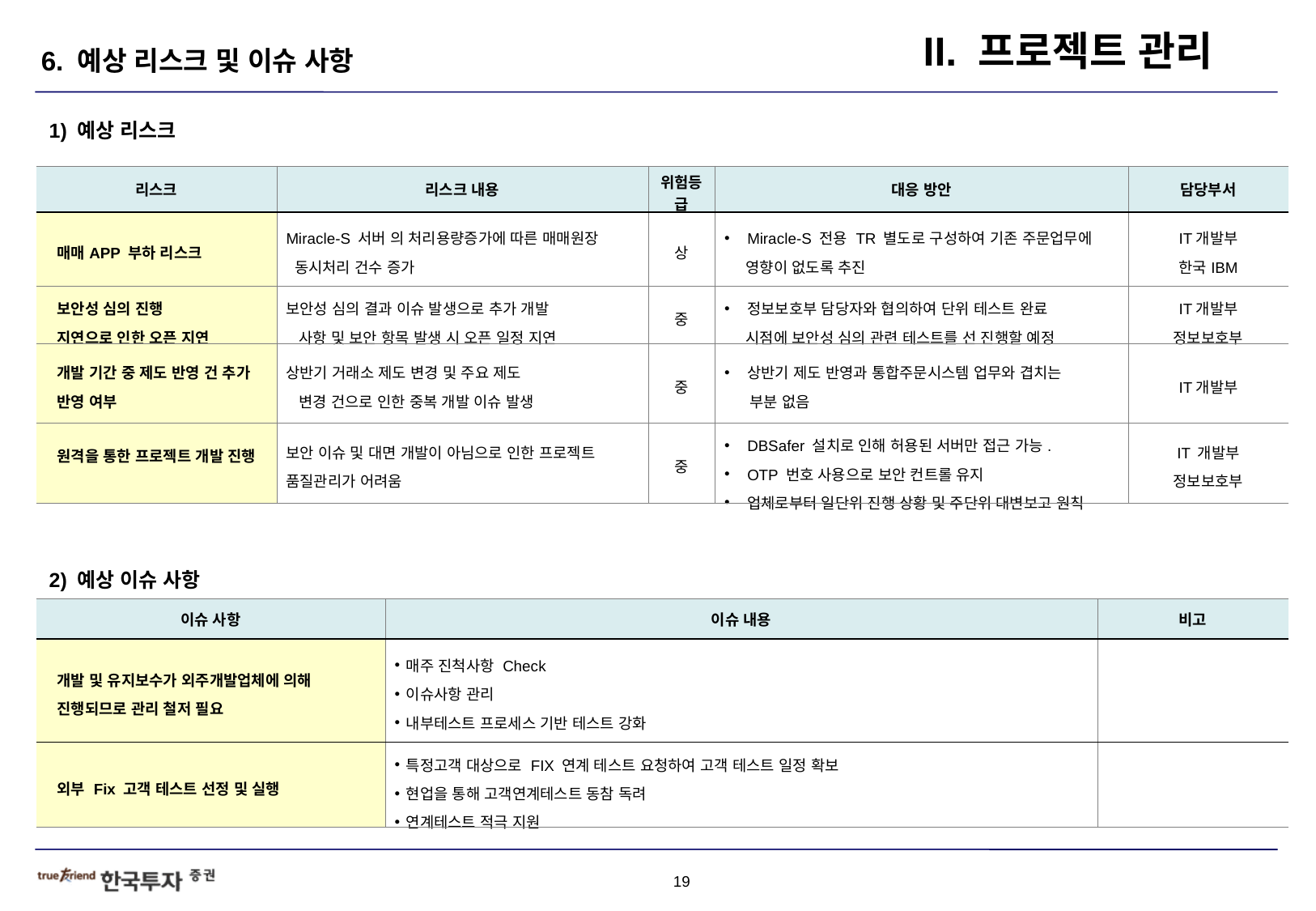

II. 프로젝트 관리
6. 예상 리스크 및 이슈 사항
1) 예상 리스크
| 리스크 | 리스크 내용 | 위험등급 | 대응 방안 | 담당부서 |
| --- | --- | --- | --- | --- |
| 매매APP 부하 리스크 | Miracle-S 서버 의 처리용량증가에 따른 매매원장 동시처리 건수 증가 | 상 | Miracle-S 전용 TR 별도로 구성하여 기존 주문업무에 영향이 없도록 추진 | IT개발부 한국IBM |
| 보안성 심의 진행 지연으로 인한 오픈 지연 | 보안성 심의 결과 이슈 발생으로 추가 개발 사항 및 보안 항목 발생 시 오픈 일정 지연 | 중 | 정보보호부 담당자와 협의하여 단위 테스트 완료 시점에 보안성 심의 관련 테스트를 선 진행할 예정 | IT개발부 정보보호부 |
| 개발 기간 중 제도 반영 건 추가 반영 여부 | 상반기 거래소 제도 변경 및 주요 제도 변경 건으로 인한 중복 개발 이슈 발생 | 중 | 상반기 제도 반영과 통합주문시스템 업무와 겹치는 부분 없음 | IT개발부 |
| 원격을 통한 프로젝트 개발 진행 | 보안 이슈 및 대면 개발이 아님으로 인한 프로젝트 품질관리가 어려움 | 중 | DBSafer 설치로 인해 허용된 서버만 접근 가능. OTP 번호 사용으로 보안 컨트롤 유지 업체로부터 일단위 진행 상황 및 주단위 대변보고 원칙 | IT 개발부 정보보호부 |
2) 예상 이슈 사항
| 이슈 사항 | 이슈 내용 | 비고 |
| --- | --- | --- |
| 개발 및 유지보수가 외주개발업체에 의해 진행되므로 관리 철저 필요 | 매주 진척사항 Check 이슈사항 관리 내부테스트 프로세스 기반 테스트 강화 |  |
| 외부 Fix 고객 테스트 선정 및 실행 | 특정고객 대상으로 FIX 연계 테스트 요청하여 고객 테스트 일정 확보 현업을 통해 고객연계테스트 동참 독려 연계테스트 적극 지원 |  |